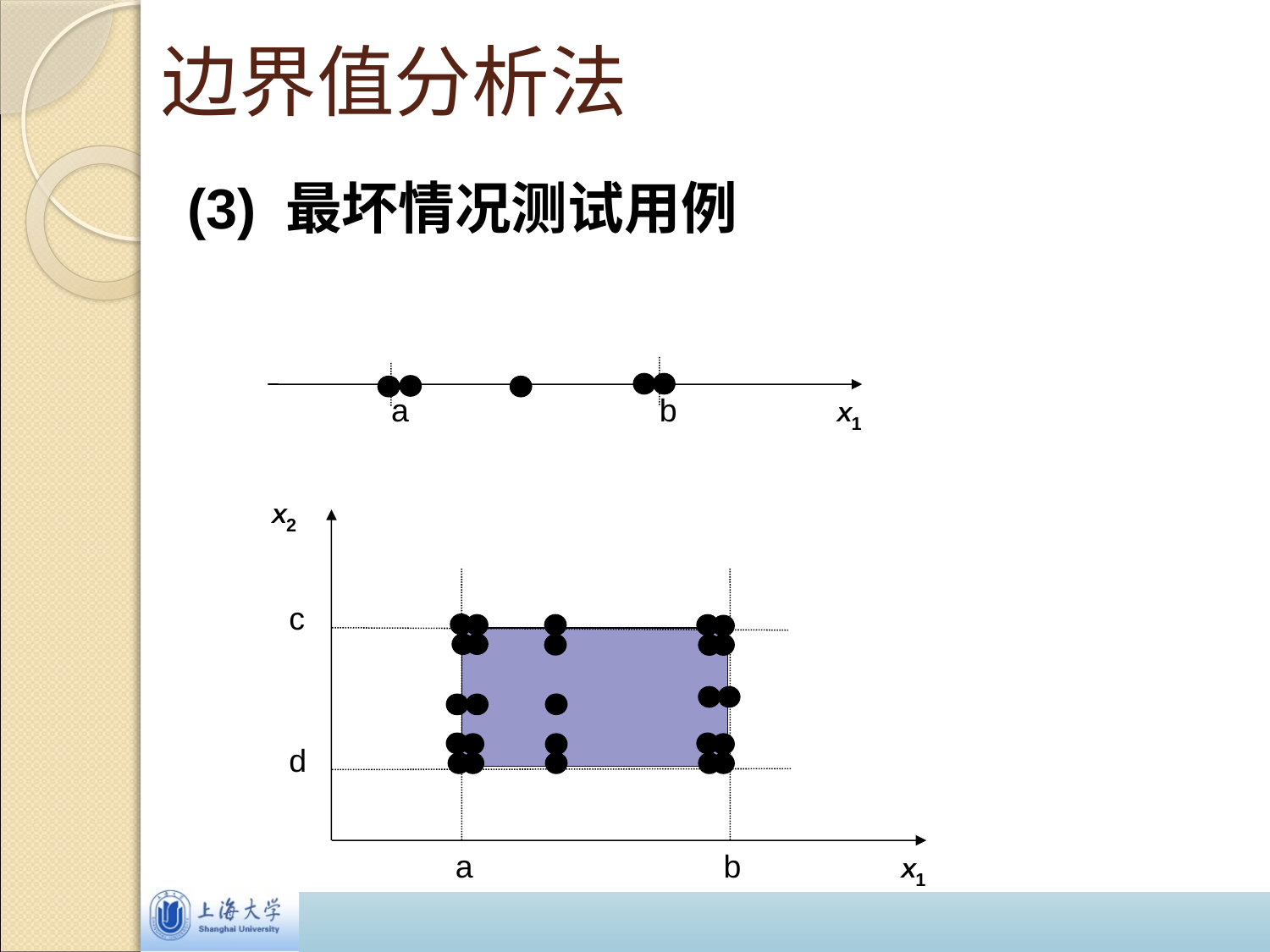

# 边界值分析法
(3) 最坏情况测试用例

a
 b
x1
x2

c

d

a
 b
x1